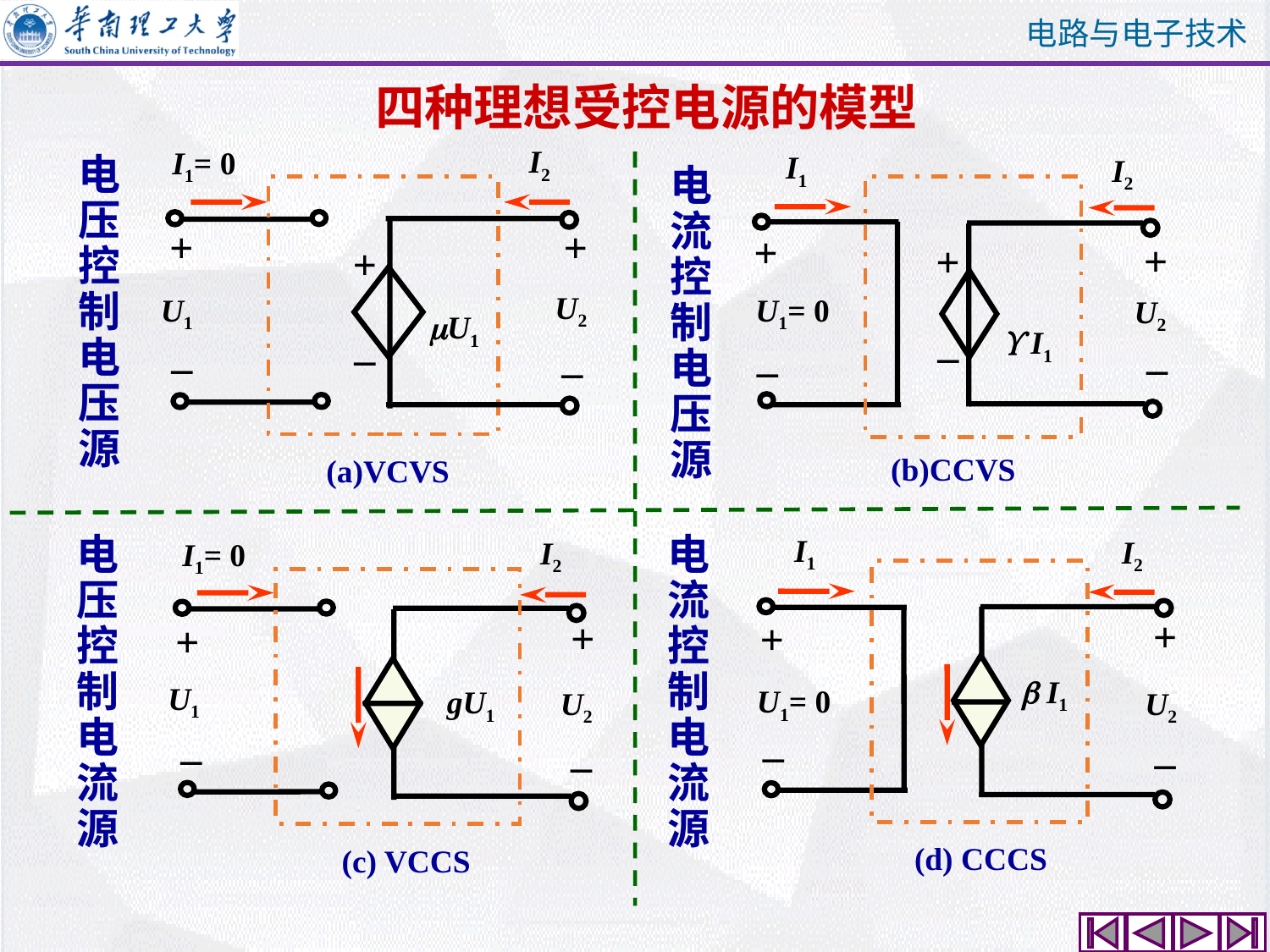

四种理想受控电源的模型
I2
I1= 0

+
+

+
_

U2
U1
μU1
_
_

(a)VCVS
I1
I2

+

+
+
_
U1= 0

U2
ϒ I1
_
_

(b)CCVS
电压控制电压源

电流控制电压源

I1
I2

+
+

β I1
U1= 0
U2
_
_

(d) CCCS
电压控制电流源
电流控制电流源
I2
I1= 0

+

+

U1
gU1
U2
_

_

(c) VCCS